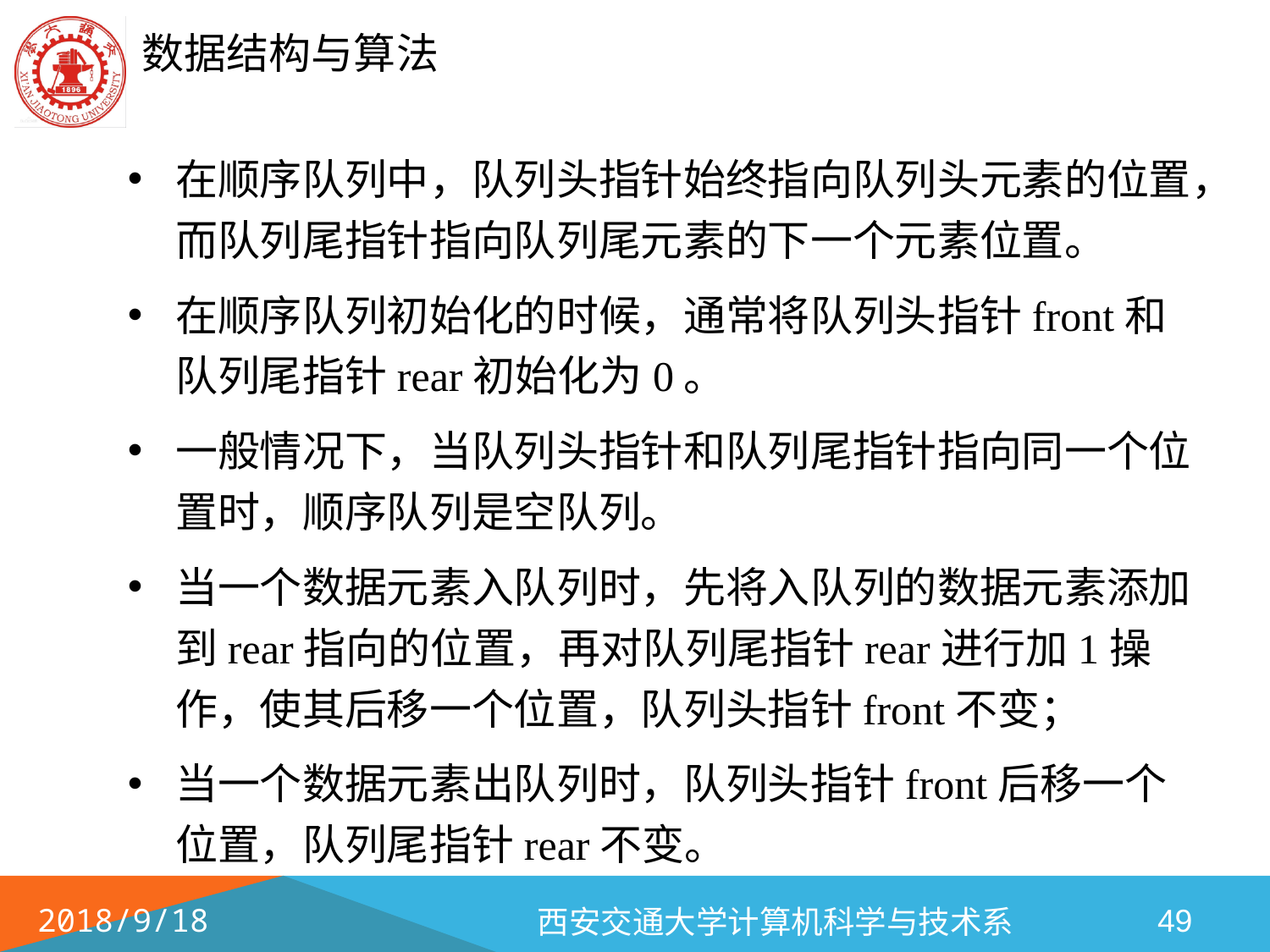

在顺序队列中，队列头指针始终指向队列头元素的位置，而队列尾指针指向队列尾元素的下一个元素位置。
在顺序队列初始化的时候，通常将队列头指针front和队列尾指针rear初始化为0。
一般情况下，当队列头指针和队列尾指针指向同一个位置时，顺序队列是空队列。
当一个数据元素入队列时，先将入队列的数据元素添加到rear指向的位置，再对队列尾指针rear进行加1操作，使其后移一个位置，队列头指针front不变；
当一个数据元素出队列时，队列头指针front后移一个位置，队列尾指针rear不变。